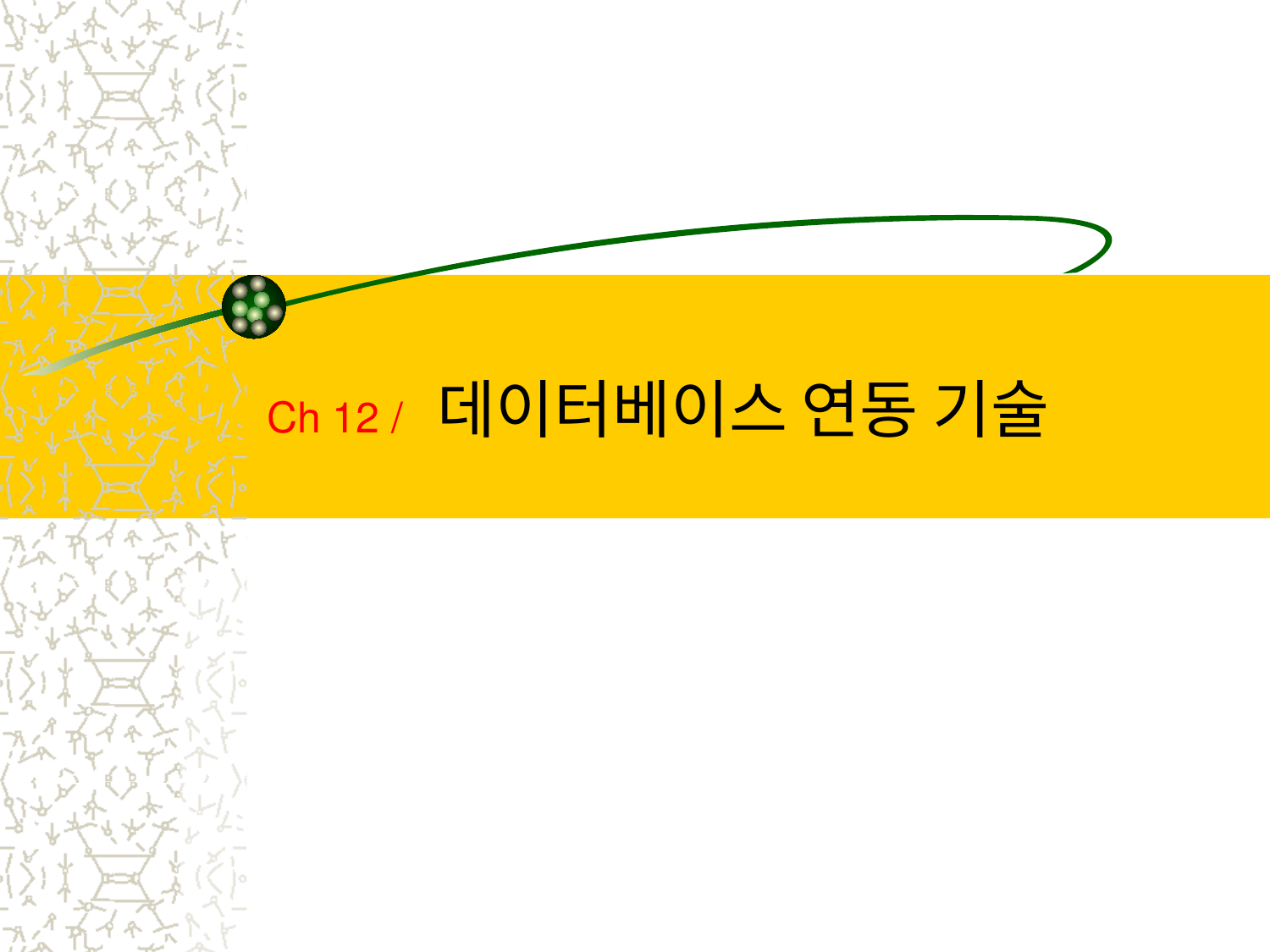

# Ch 12 /  데이터베이스 연동 기술